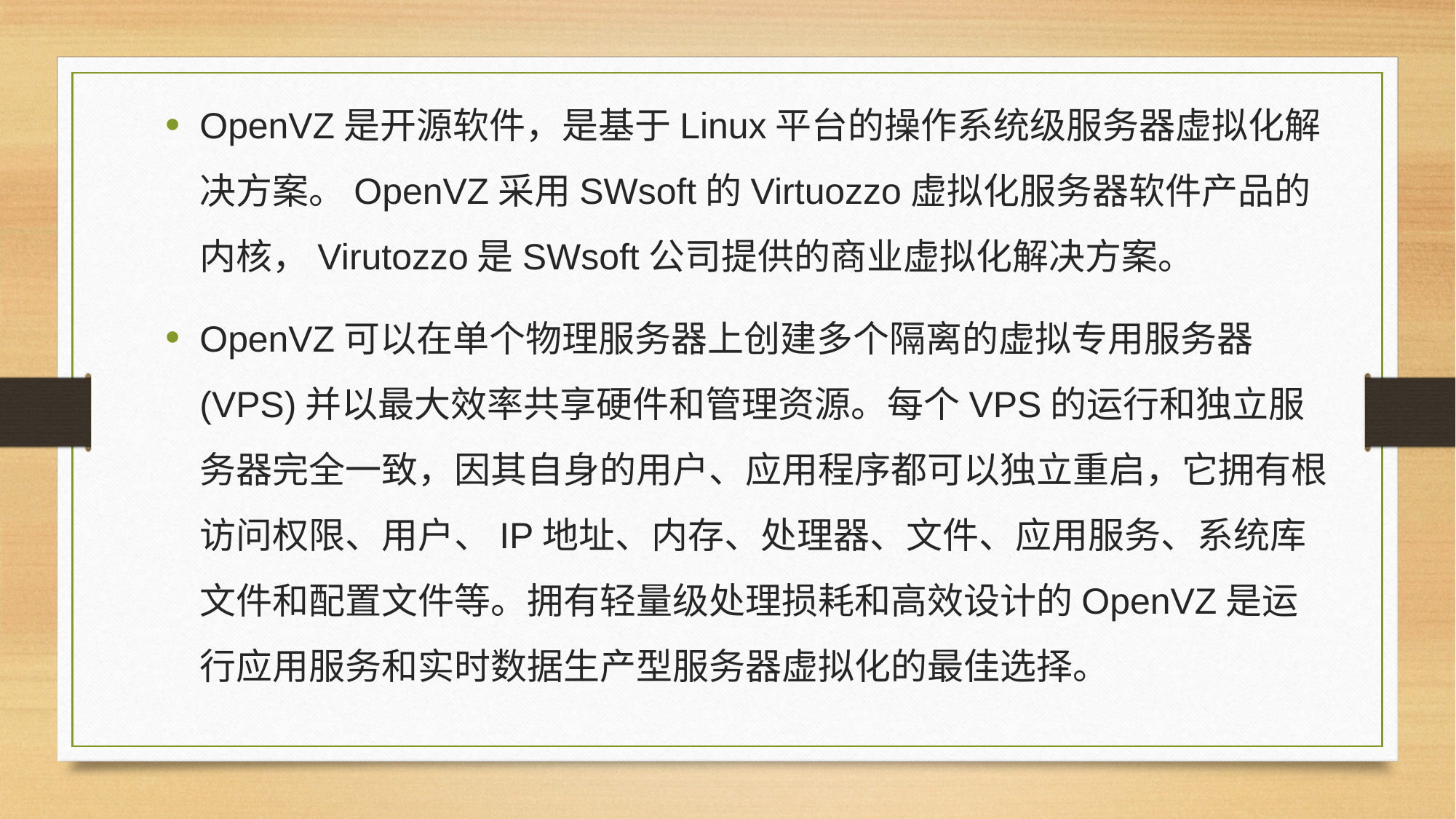

OpenVZ是开源软件，是基于Linux平台的操作系统级服务器虚拟化解决方案。OpenVZ采用SWsoft的Virtuozzo虚拟化服务器软件产品的内核，Virutozzo是SWsoft公司提供的商业虚拟化解决方案。
OpenVZ可以在单个物理服务器上创建多个隔离的虚拟专用服务器(VPS)并以最大效率共享硬件和管理资源。每个VPS的运行和独立服务器完全一致，因其自身的用户、应用程序都可以独立重启，它拥有根访问权限、用户、IP地址、内存、处理器、文件、应用服务、系统库文件和配置文件等。拥有轻量级处理损耗和高效设计的OpenVZ是运行应用服务和实时数据生产型服务器虚拟化的最佳选择。